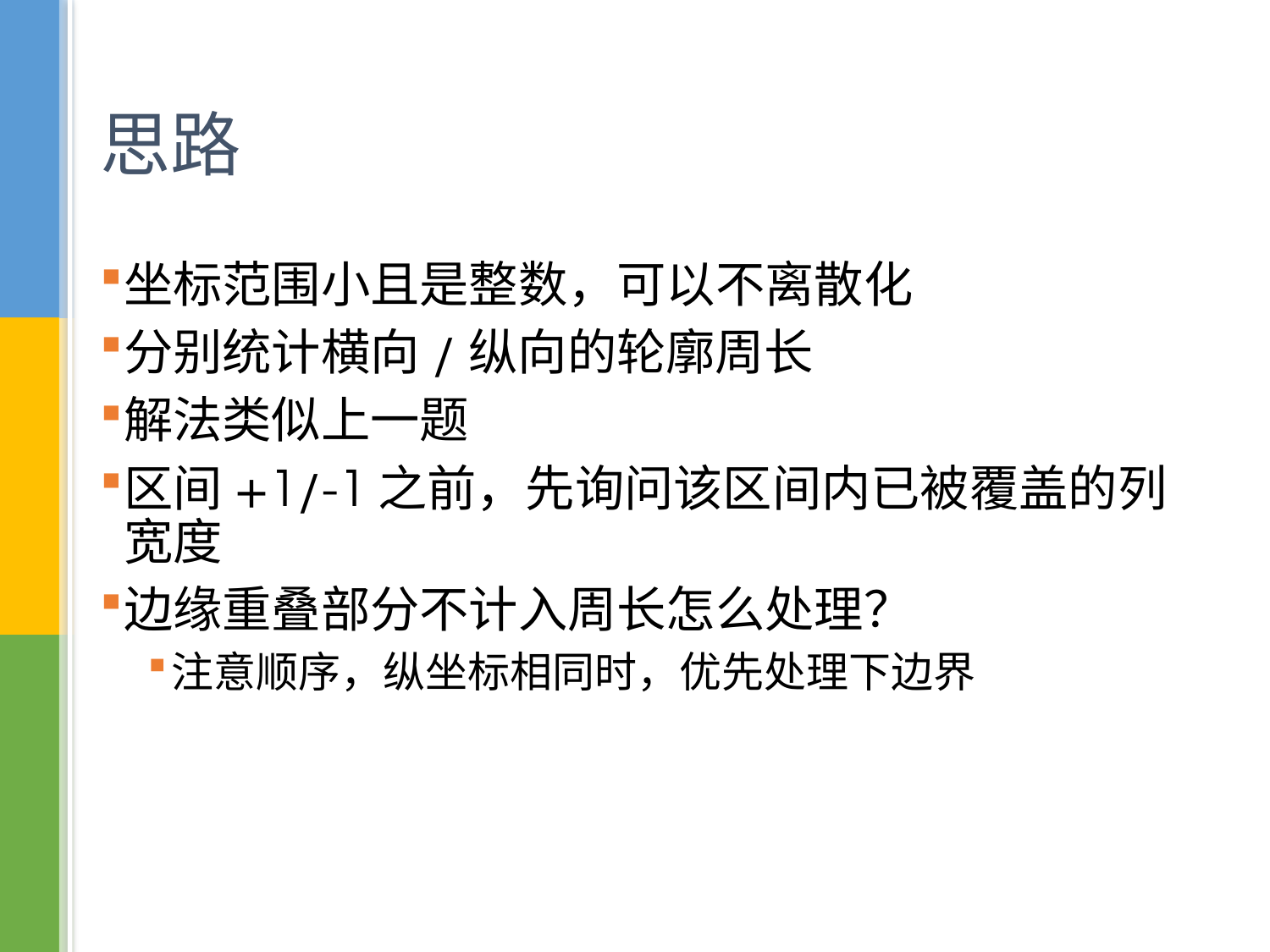

# 思路
坐标范围小且是整数，可以不离散化
分别统计横向/纵向的轮廓周长
解法类似上一题
区间+1/-1之前，先询问该区间内已被覆盖的列宽度
边缘重叠部分不计入周长怎么处理？
注意顺序，纵坐标相同时，优先处理下边界